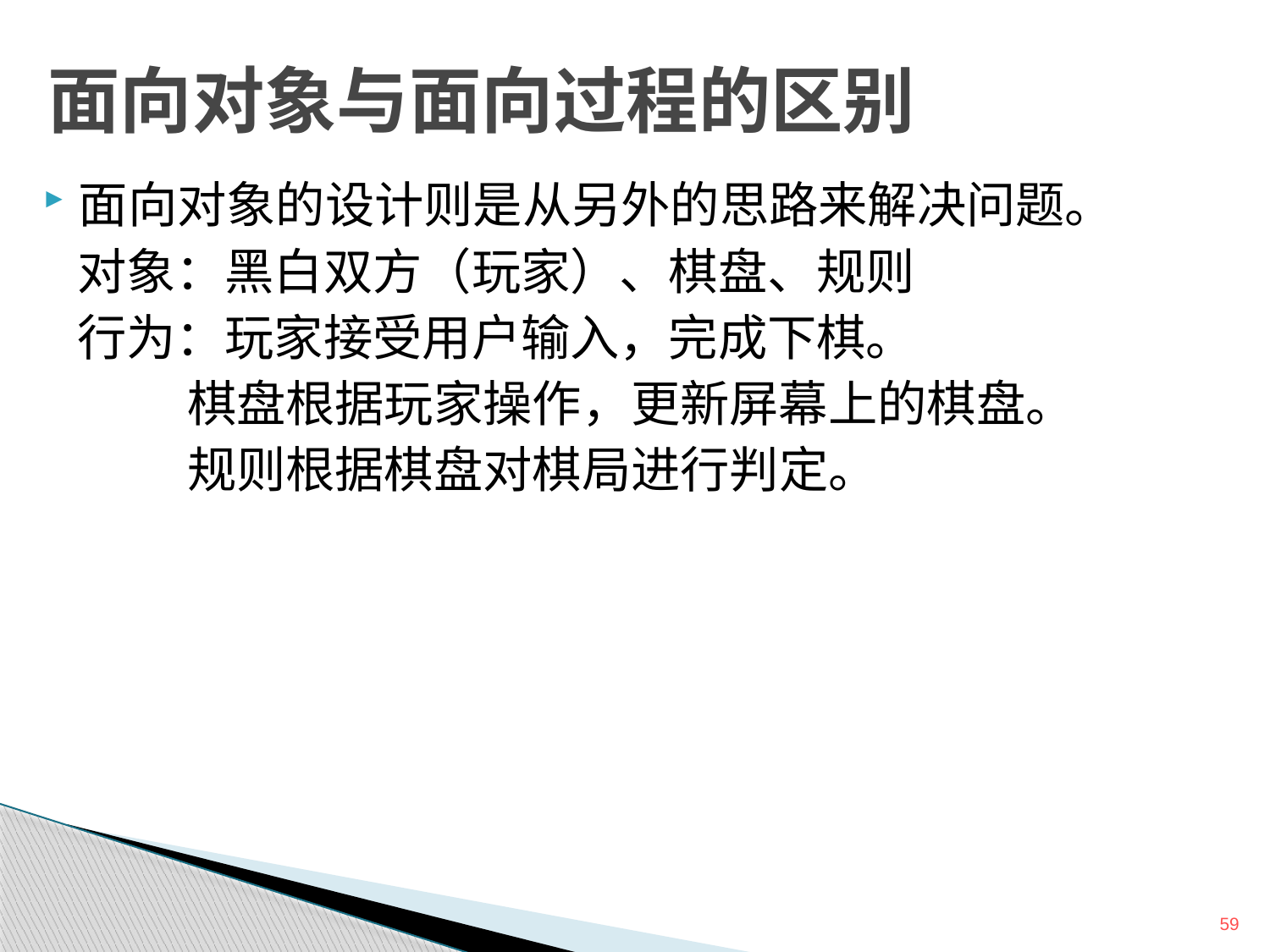

# 面向对象与面向过程的区别
面向对象的设计则是从另外的思路来解决问题。
  对象：黑白双方（玩家）、棋盘、规则
  行为：玩家接受用户输入，完成下棋。
            棋盘根据玩家操作，更新屏幕上的棋盘。
            规则根据棋盘对棋局进行判定。
59